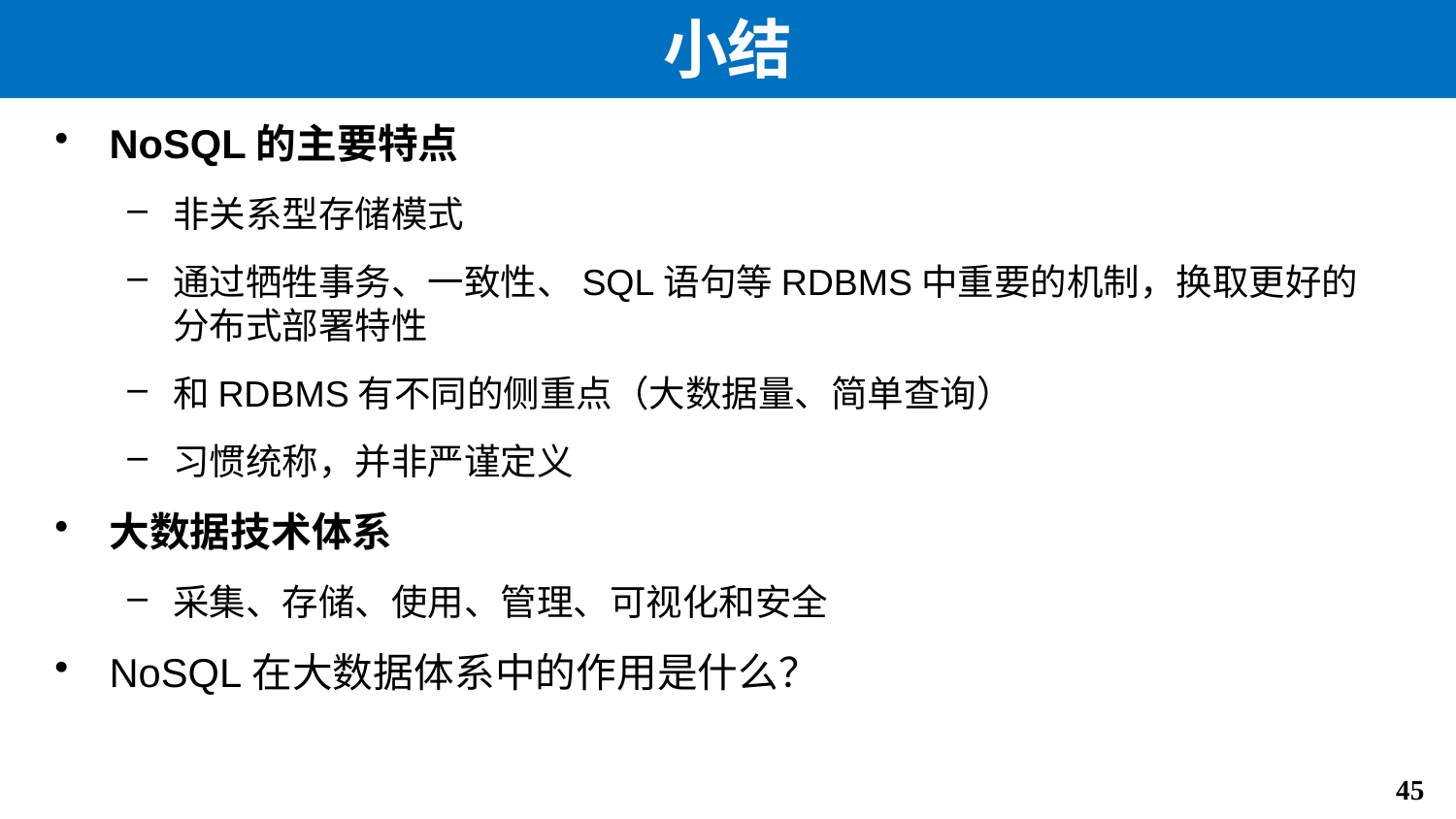

# 小结
NoSQL的主要特点
非关系型存储模式
通过牺牲事务、一致性、SQL语句等RDBMS中重要的机制，换取更好的分布式部署特性
和RDBMS有不同的侧重点（大数据量、简单查询）
习惯统称，并非严谨定义
大数据技术体系
采集、存储、使用、管理、可视化和安全
NoSQL在大数据体系中的作用是什么？